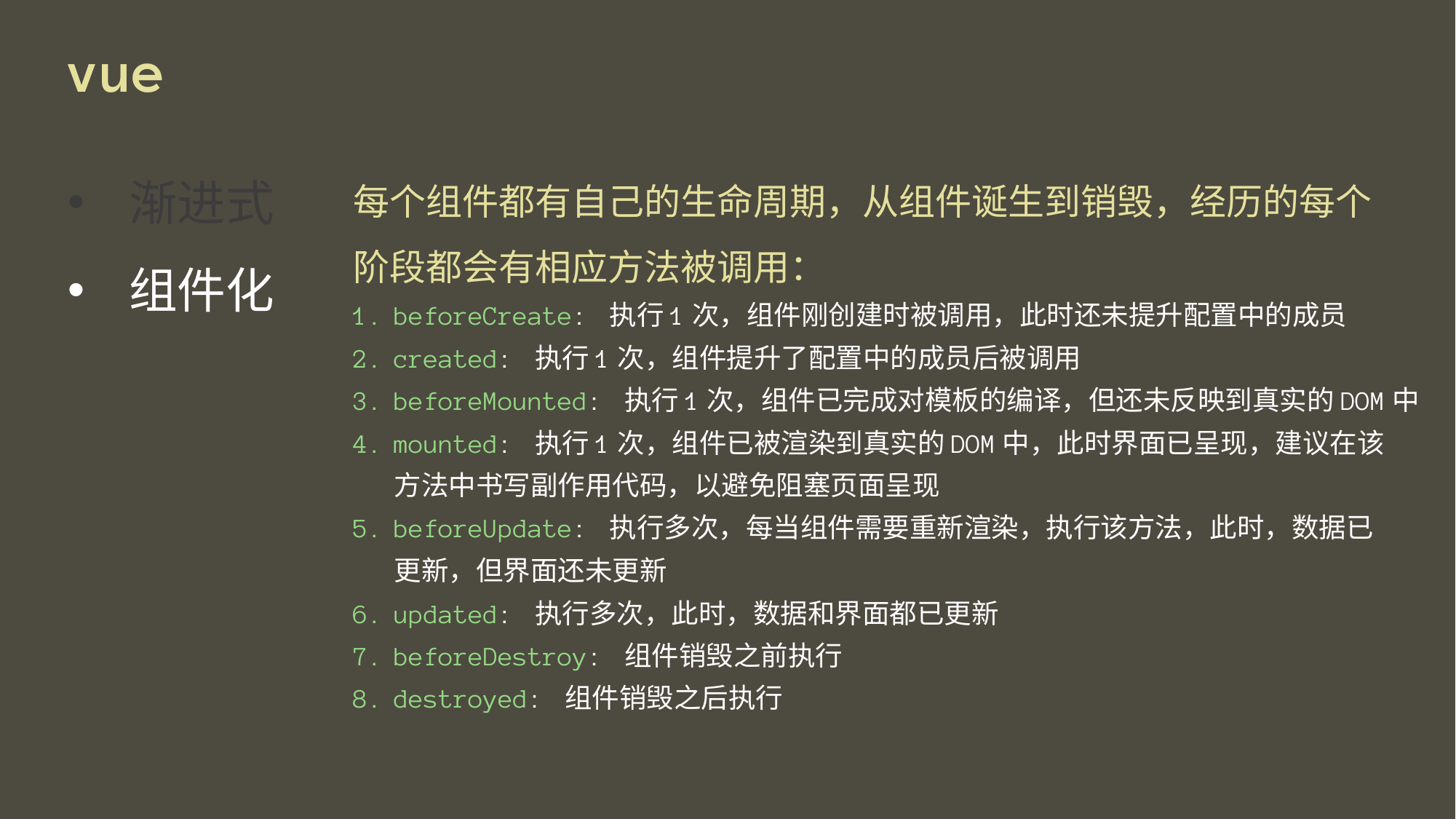

# vue
渐进式
组件化
每个组件都有自己的生命周期，从组件诞生到销毁，经历的每个
阶段都会有相应方法被调用：
beforeCreate: 执行1次，组件刚创建时被调用，此时还未提升配置中的成员
created: 执行1次，组件提升了配置中的成员后被调用
beforeMounted: 执行1次，组件已完成对模板的编译，但还未反映到真实的DOM中
mounted: 执行1次，组件已被渲染到真实的DOM中，此时界面已呈现，建议在该
方法中书写副作用代码，以避免阻塞页面呈现
beforeUpdate: 执行多次，每当组件需要重新渲染，执行该方法，此时，数据已
更新，但界面还未更新
updated: 执行多次，此时，数据和界面都已更新
beforeDestroy: 组件销毁之前执行
destroyed: 组件销毁之后执行